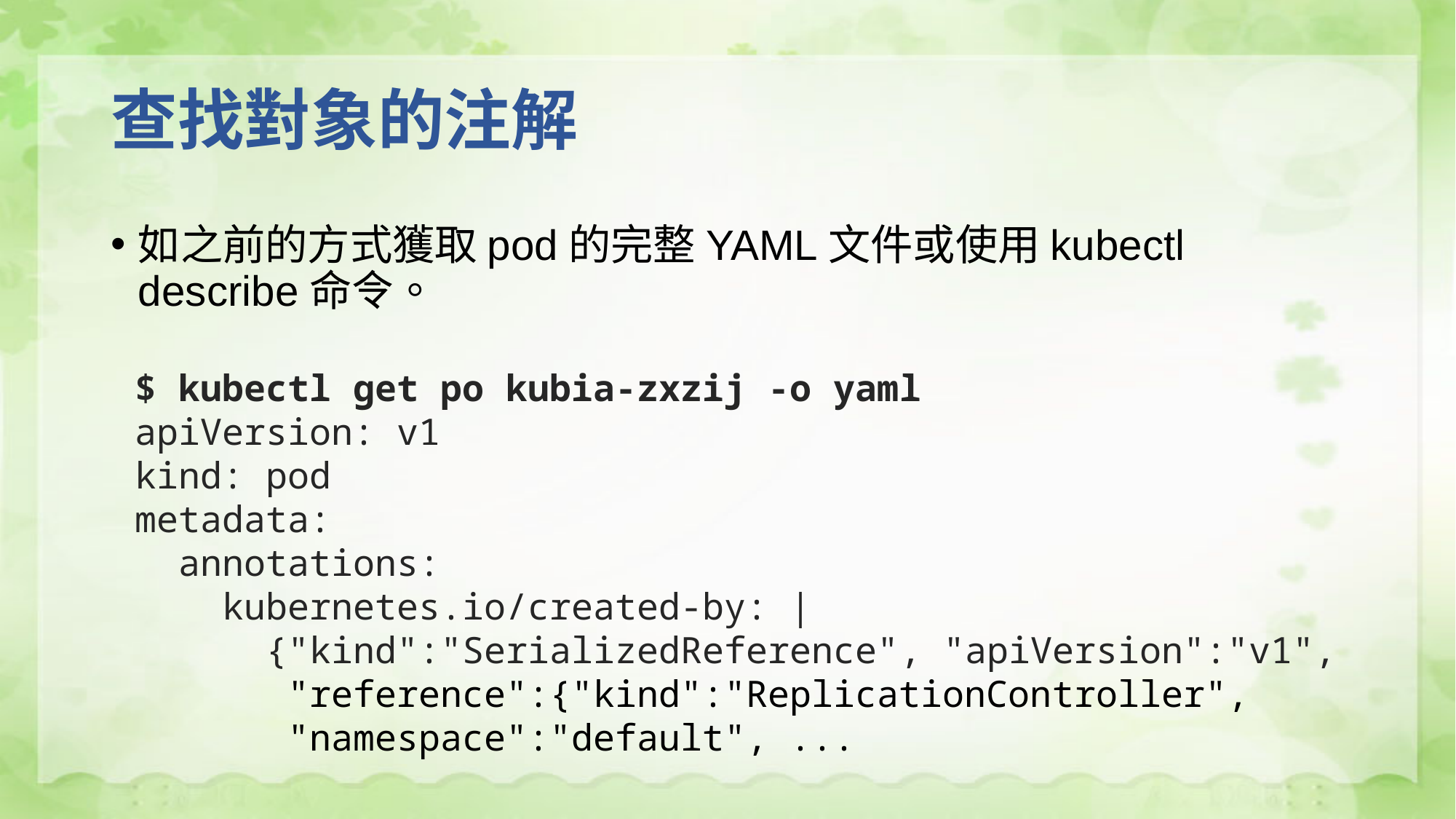

# 查找對象的注解
如之前的方式獲取pod的完整YAML文件或使用kubectl describe命令。
$ kubectl get po kubia-zxzij -o yaml
apiVersion: v1
kind: pod
metadata:
  annotations:
    kubernetes.io/created-by: |
      {"kind":"SerializedReference", "apiVersion":"v1",
       "reference":{"kind":"ReplicationController",
       "namespace":"default", ...